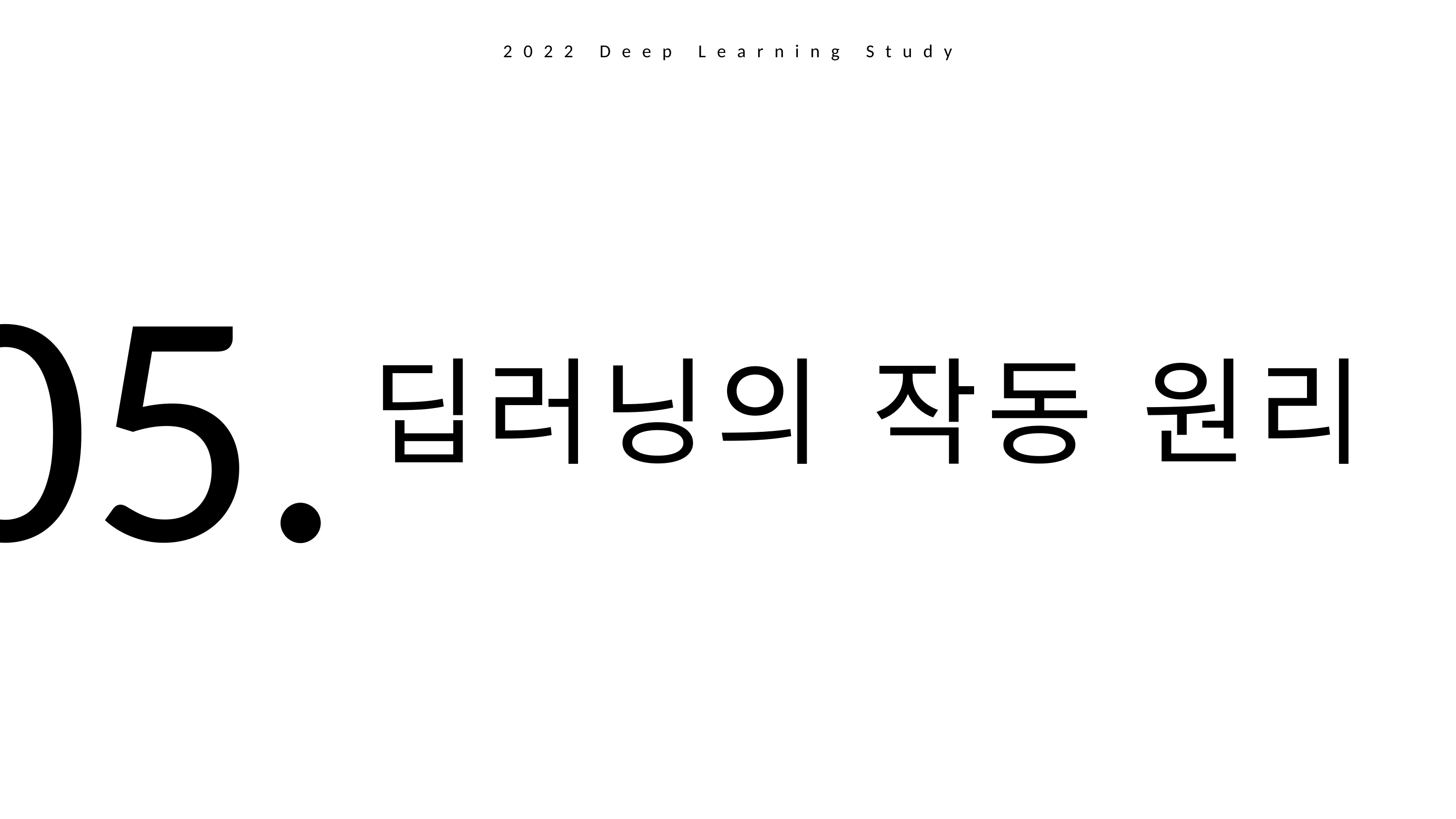

2022 Deep Learning Study
05.
딥러닝의 작동 원리